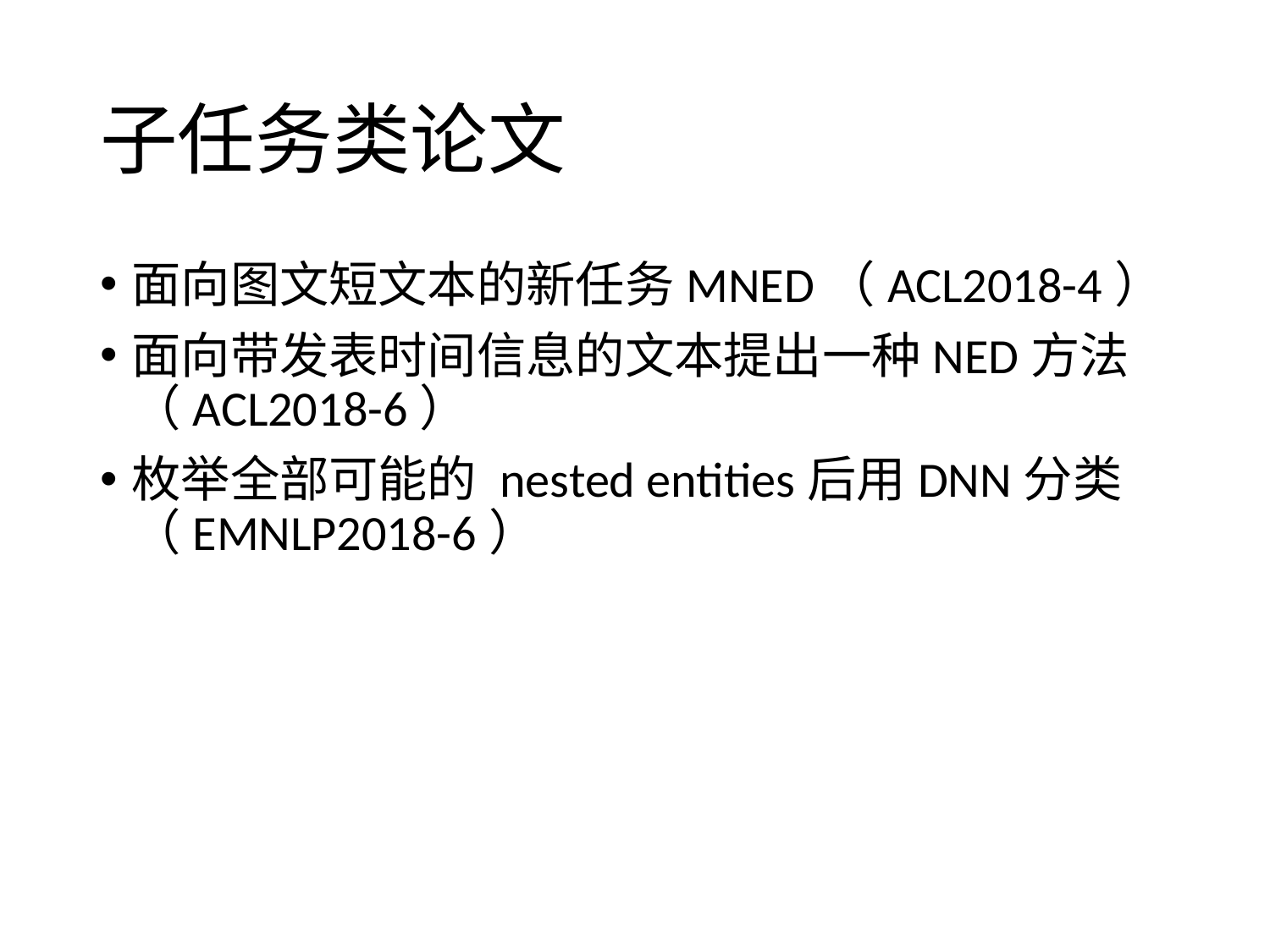

# 子任务类论文
面向图文短文本的新任务MNED（ACL2018-4）
面向带发表时间信息的文本提出一种NED方法（ACL2018-6）
枚举全部可能的 nested entities后用DNN分类（EMNLP2018-6）